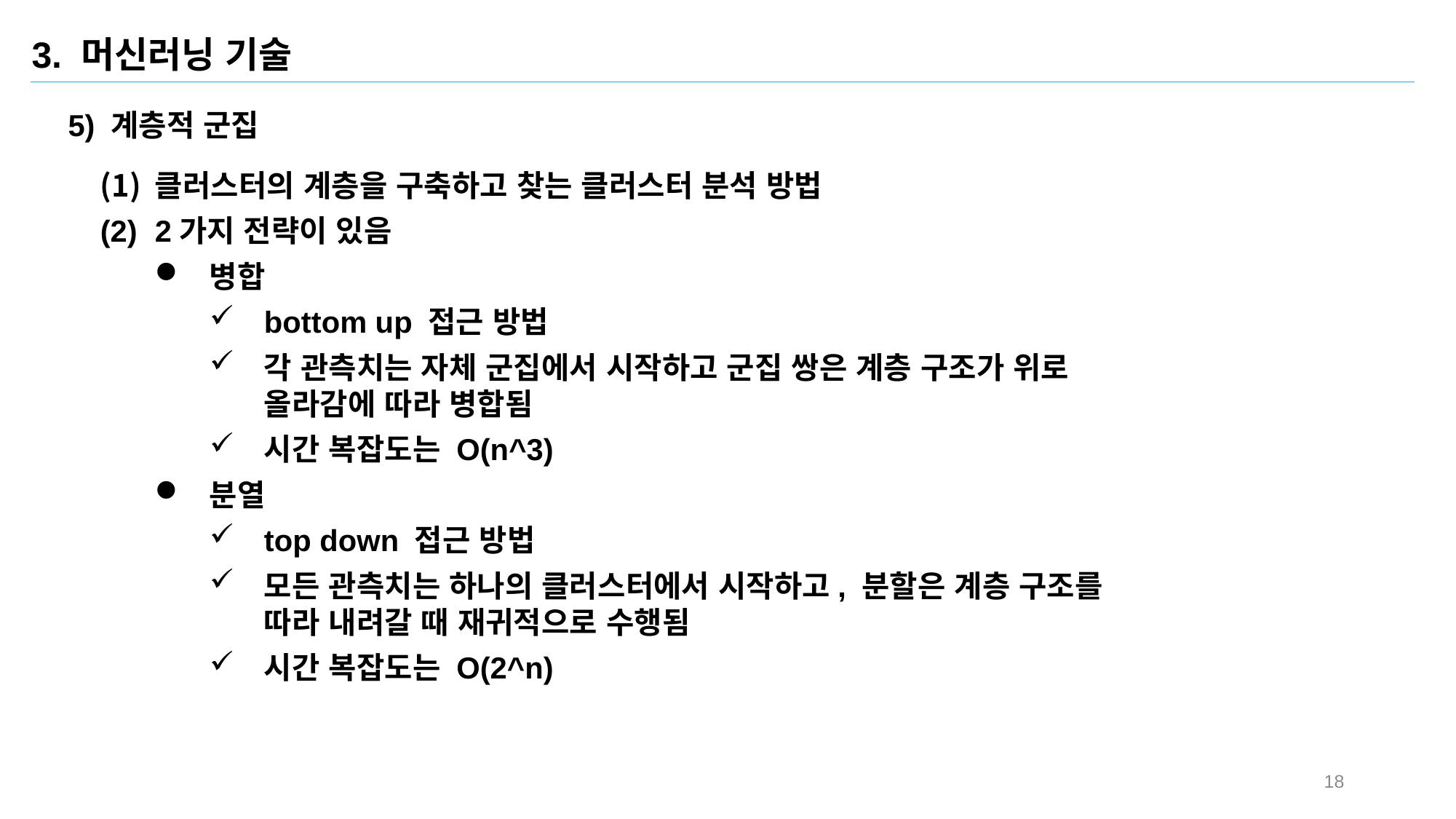

3. 머신러닝 기술
5) 계층적 군집
클러스터의 계층을 구축하고 찾는 클러스터 분석 방법
2가지 전략이 있음
병합
bottom up 접근 방법
각 관측치는 자체 군집에서 시작하고 군집 쌍은 계층 구조가 위로 올라감에 따라 병합됨
시간 복잡도는 O(n^3)
분열
top down 접근 방법
모든 관측치는 하나의 클러스터에서 시작하고, 분할은 계층 구조를 따라 내려갈 때 재귀적으로 수행됨
시간 복잡도는 O(2^n)

18